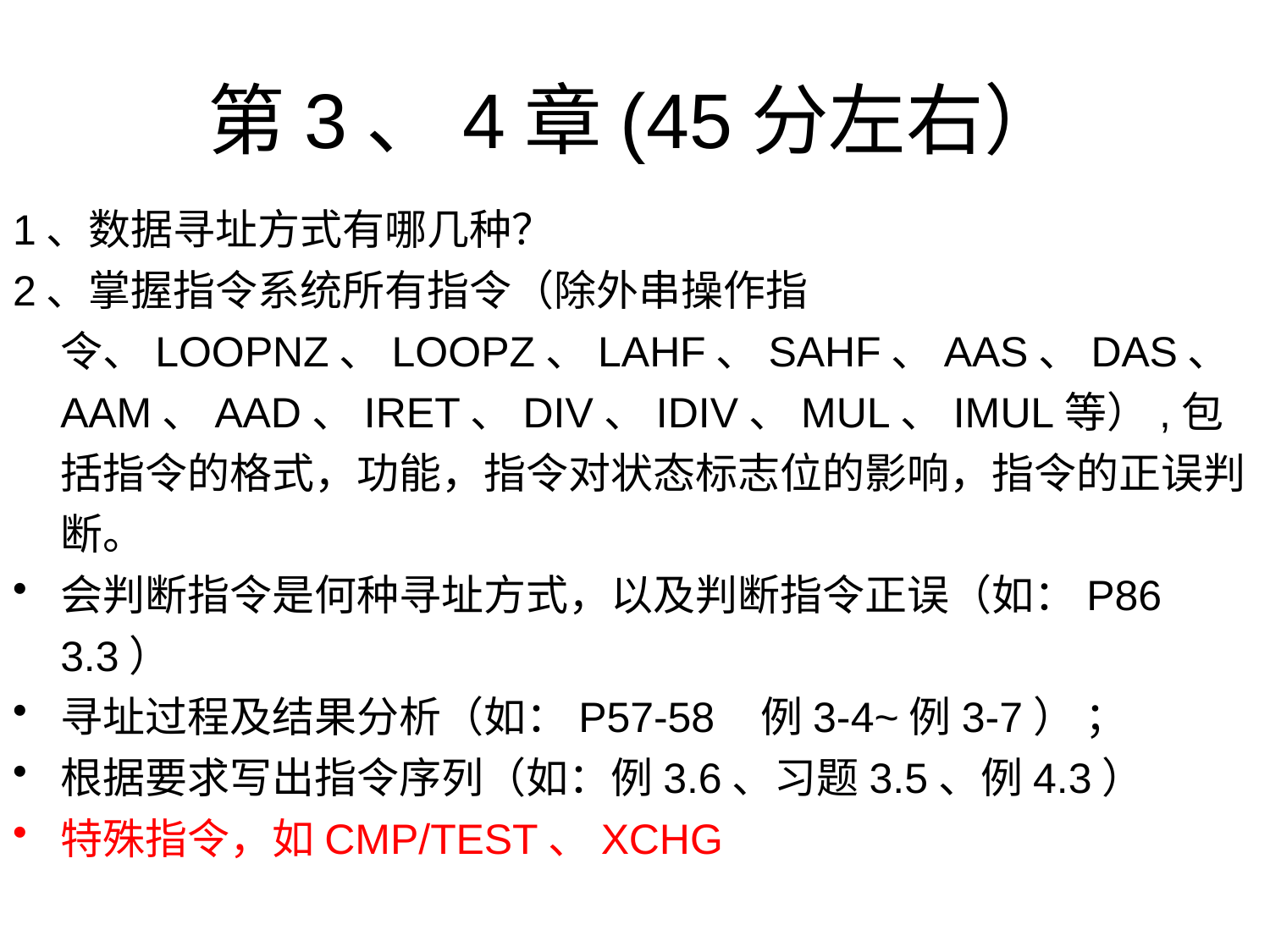

# 第3、4章(45分左右）
1、数据寻址方式有哪几种？
2、掌握指令系统所有指令（除外串操作指令、LOOPNZ、LOOPZ、LAHF、SAHF、AAS、DAS、AAM、AAD、IRET、DIV、IDIV、MUL、IMUL等）,包括指令的格式，功能，指令对状态标志位的影响，指令的正误判断。
会判断指令是何种寻址方式，以及判断指令正误（如：P86   3.3）
寻址过程及结果分析（如：P57-58   例3-4~例3-7） ；
根据要求写出指令序列（如：例3.6、习题3.5、例4.3）
特殊指令，如CMP/TEST、XCHG